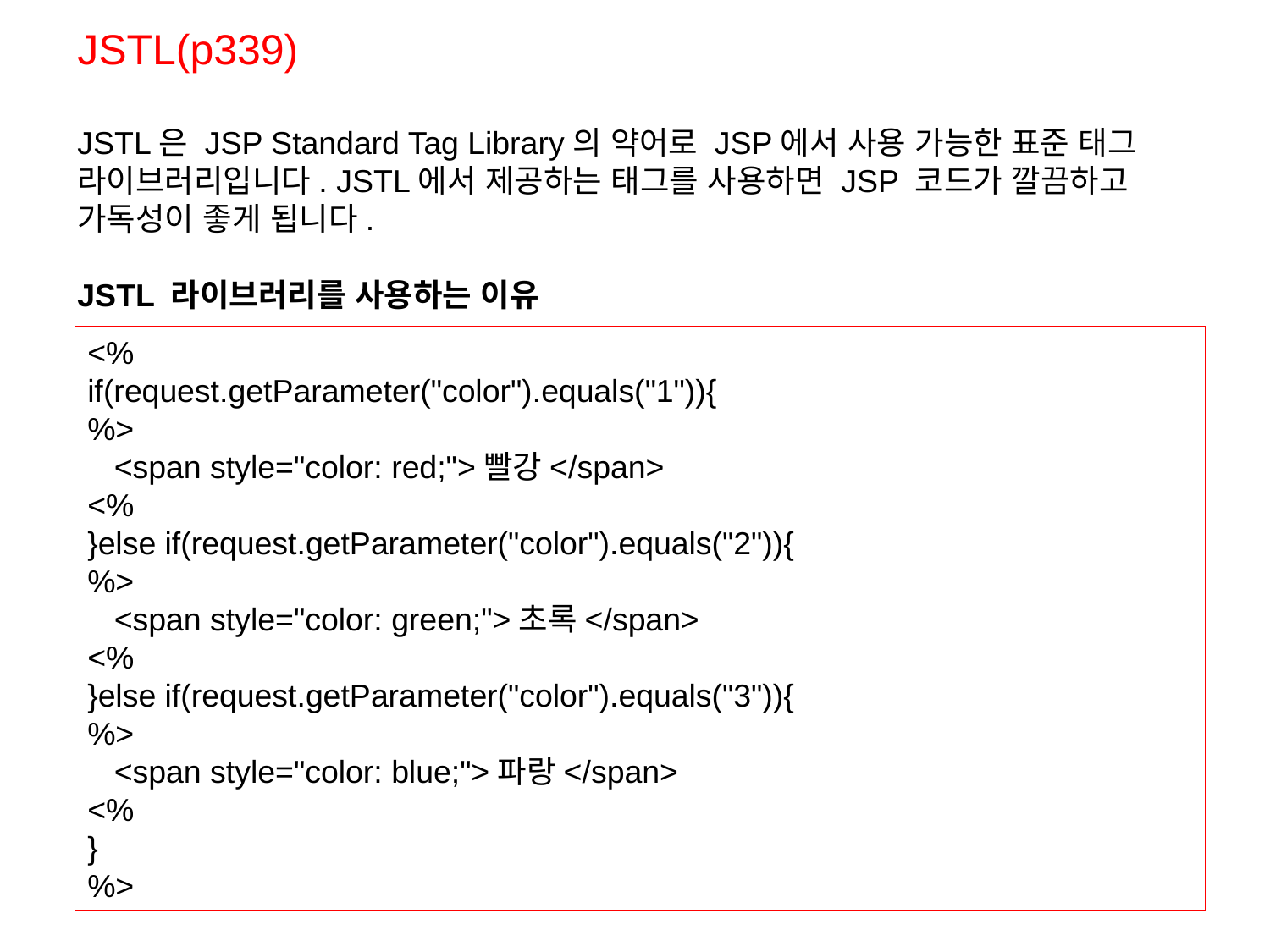

JSTL(p339)
JSTL은 JSP Standard Tag Library의 약어로 JSP에서 사용 가능한 표준 태그 라이브러리입니다. JSTL에서 제공하는 태그를 사용하면 JSP 코드가 깔끔하고 가독성이 좋게 됩니다.

JSTL 라이브러리를 사용하는 이유

<%
if(request.getParameter("color").equals("1")){
%>
   <span style="color: red;">빨강</span>
<%
}else if(request.getParameter("color").equals("2")){
%>
   <span style="color: green;">초록</span>
<%
}else if(request.getParameter("color").equals("3")){
%>
   <span style="color: blue;">파랑</span>
<%
}
%>